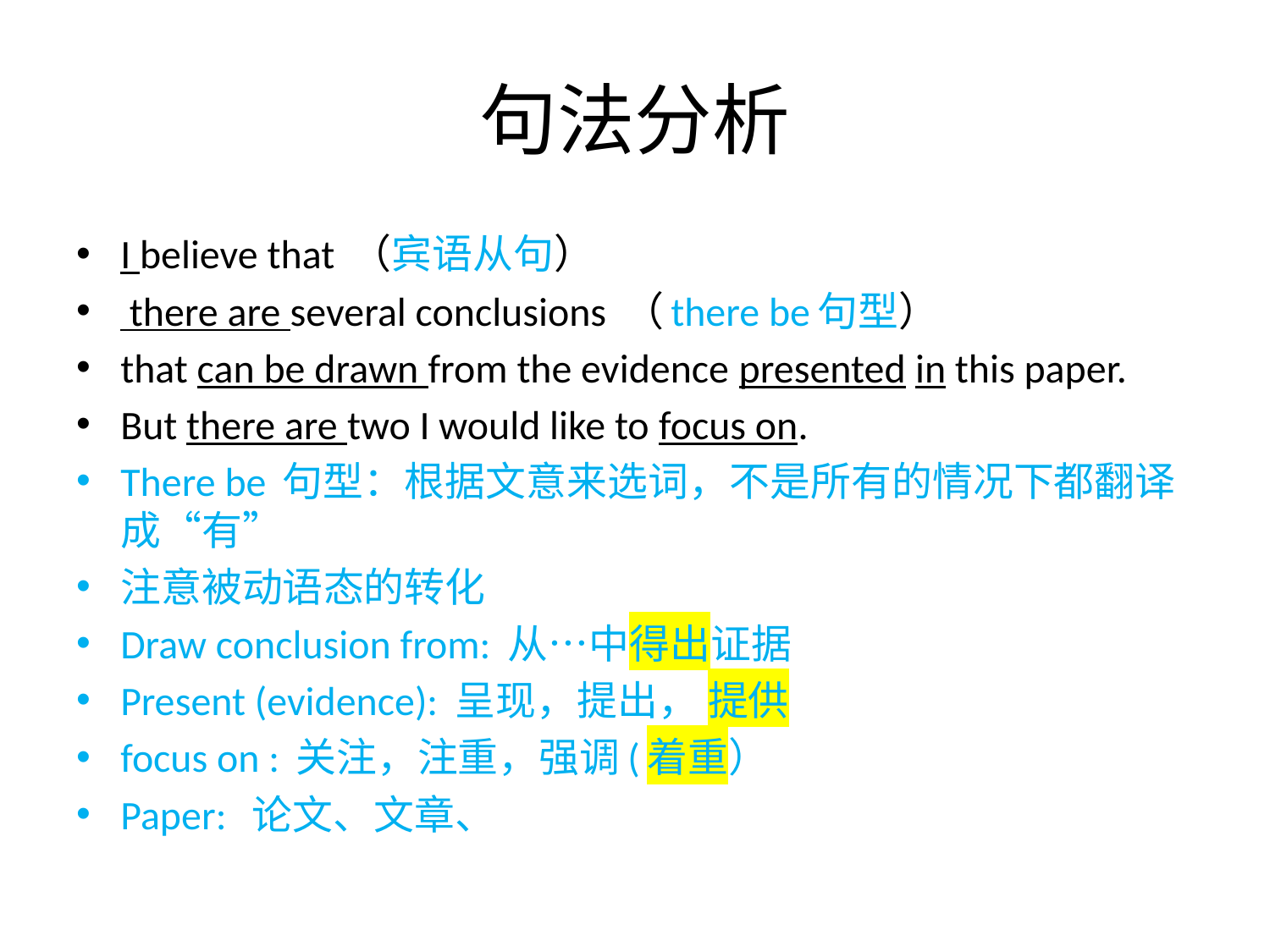

# 句法分析
I believe that （宾语从句）
 there are several conclusions （there be句型）
that can be drawn from the evidence presented in this paper.
But there are two I would like to focus on.
There be 句型：根据文意来选词，不是所有的情况下都翻译成“有”
注意被动语态的转化
Draw conclusion from: 从…中得出证据
Present (evidence): 呈现，提出， 提供
focus on : 关注，注重，强调(着重）
Paper:  论文、文章、